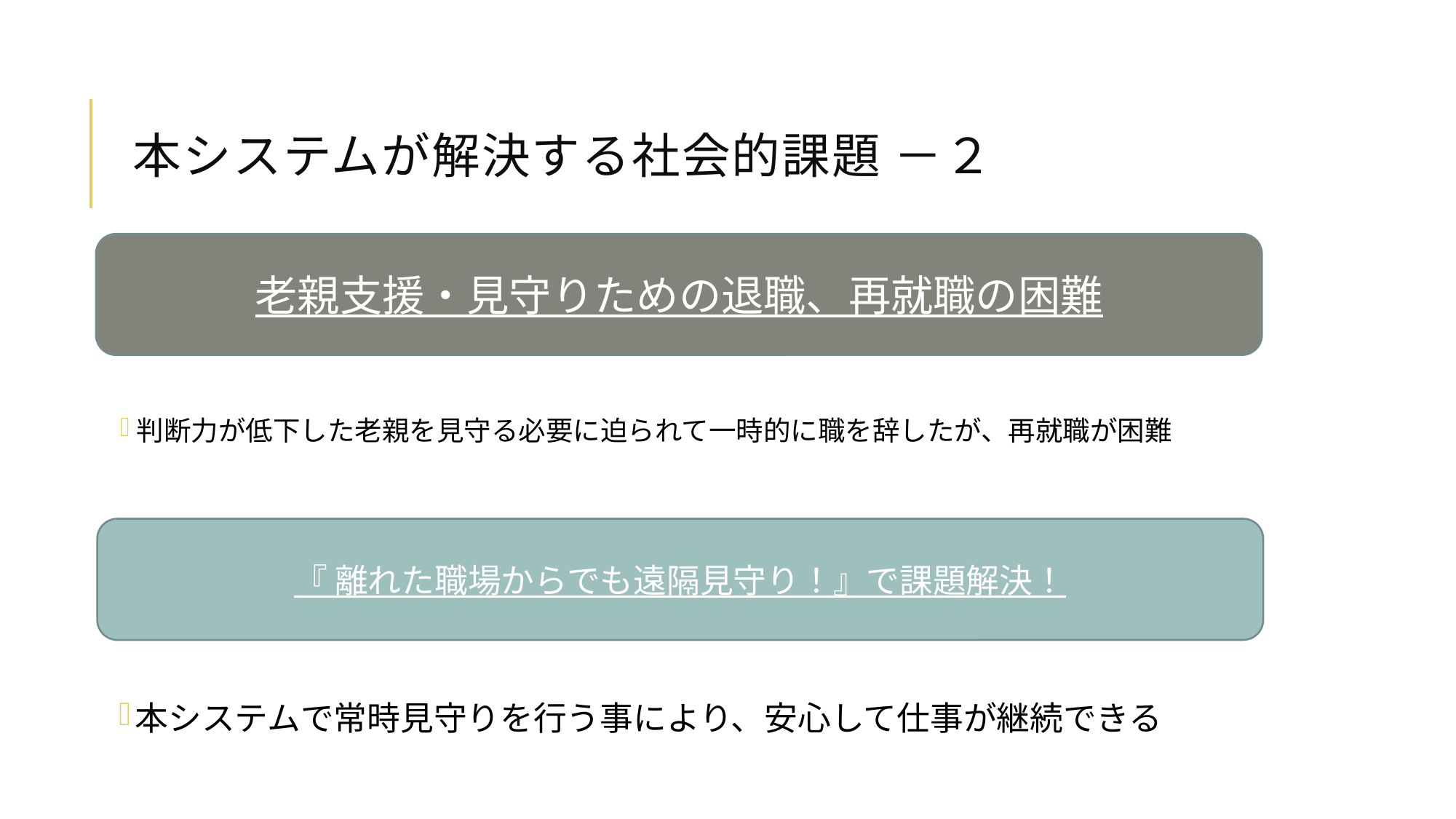

# 本システムが解決する社会的課題 －２
老親支援・見守りための退職、再就職の困難

判断力が低下した老親を見守る必要に迫られて一時的に職を辞したが、再就職が困難

『 離れた職場からでも遠隔見守り！』で課題解決！
本システムで常時見守りを行う事により、安心して仕事が継続できる